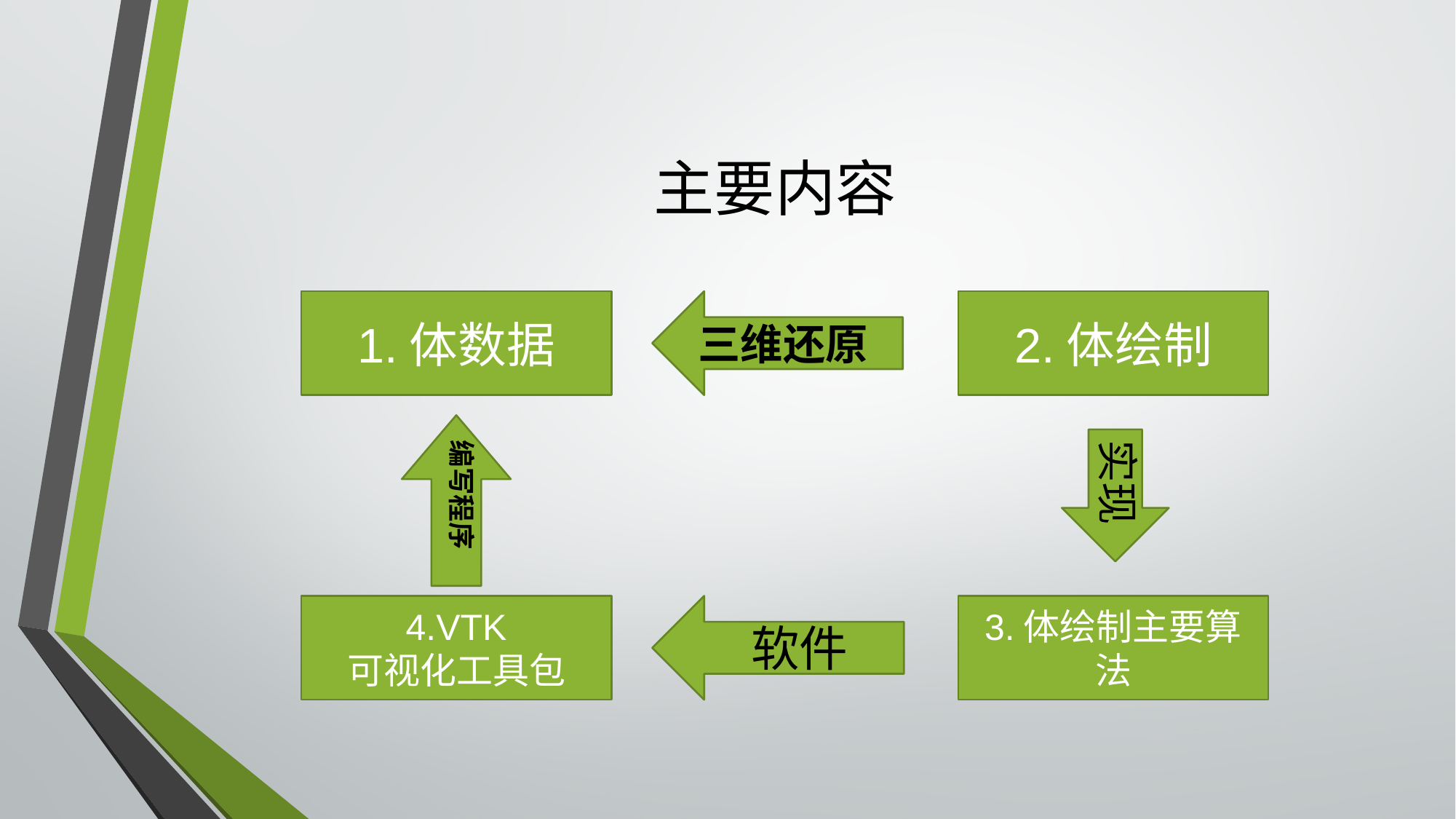

# 主要内容

1.体数据
2.体绘制
三维还原

编写程序

实现
4.VTK
可视化工具包

3.体绘制主要算法
软件